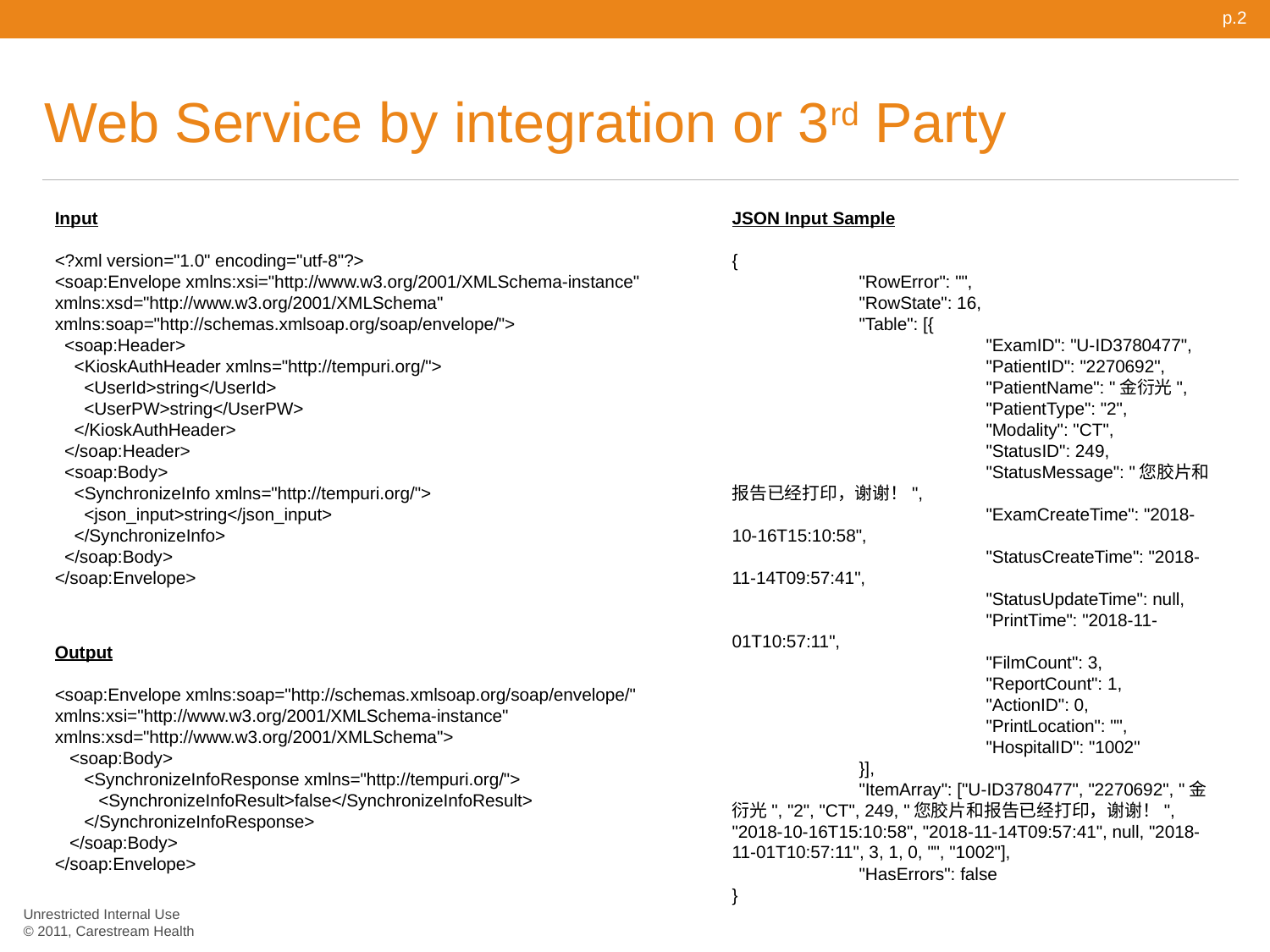

p.2
# Web Service by integration or 3rd Party
Input

<?xml version="1.0" encoding="utf-8"?>
<soap:Envelope xmlns:xsi="http://www.w3.org/2001/XMLSchema-instance" xmlns:xsd="http://www.w3.org/2001/XMLSchema" xmlns:soap="http://schemas.xmlsoap.org/soap/envelope/">
  <soap:Header>
    <KioskAuthHeader xmlns="http://tempuri.org/">
      <UserId>string</UserId>
      <UserPW>string</UserPW>
    </KioskAuthHeader>
  </soap:Header>
  <soap:Body>
    <SynchronizeInfo xmlns="http://tempuri.org/">
      <json_input>string</json_input>
    </SynchronizeInfo>
  </soap:Body>
</soap:Envelope>
JSON Input Sample

{
	"RowError": "",
	"RowState": 16,
	"Table": [{
		"ExamID": "U-ID3780477",
		"PatientID": "2270692",
		"PatientName": "金衍光",
		"PatientType": "2",
		"Modality": "CT",
		"StatusID": 249,
		"StatusMessage": "您胶片和报告已经打印，谢谢！",
		"ExamCreateTime": "2018-10-16T15:10:58",
		"StatusCreateTime": "2018-11-14T09:57:41",
		"StatusUpdateTime": null,
		"PrintTime": "2018-11-01T10:57:11",
		"FilmCount": 3,
		"ReportCount": 1,
		"ActionID": 0,
		"PrintLocation": "",
		"HospitalID": "1002"
	}],
	"ItemArray": ["U-ID3780477", "2270692", "金衍光", "2", "CT", 249, "您胶片和报告已经打印，谢谢！", "2018-10-16T15:10:58", "2018-11-14T09:57:41", null, "2018-11-01T10:57:11", 3, 1, 0, "", "1002"],
	"HasErrors": false
}

Output

<soap:Envelope xmlns:soap="http://schemas.xmlsoap.org/soap/envelope/" xmlns:xsi="http://www.w3.org/2001/XMLSchema-instance" xmlns:xsd="http://www.w3.org/2001/XMLSchema">
   <soap:Body>
      <SynchronizeInfoResponse xmlns="http://tempuri.org/">
         <SynchronizeInfoResult>false</SynchronizeInfoResult>
      </SynchronizeInfoResponse>
   </soap:Body>
</soap:Envelope>
Unrestricted Internal Use
© 2011, Carestream Health